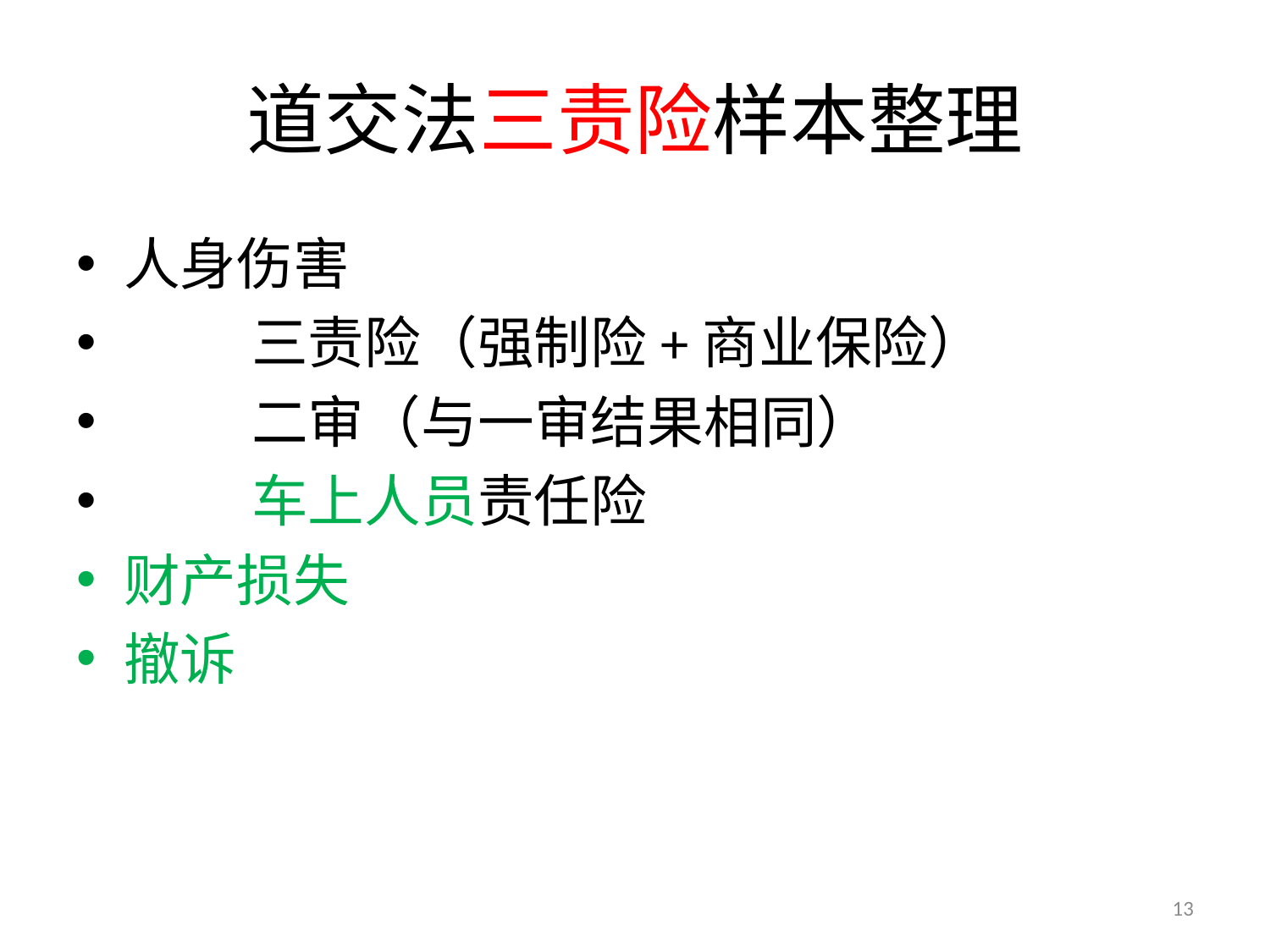

# 道交法三责险样本整理
人身伤害
         三责险（强制险+商业保险）
         二审（与一审结果相同）
         车上人员责任险
财产损失
撤诉

13